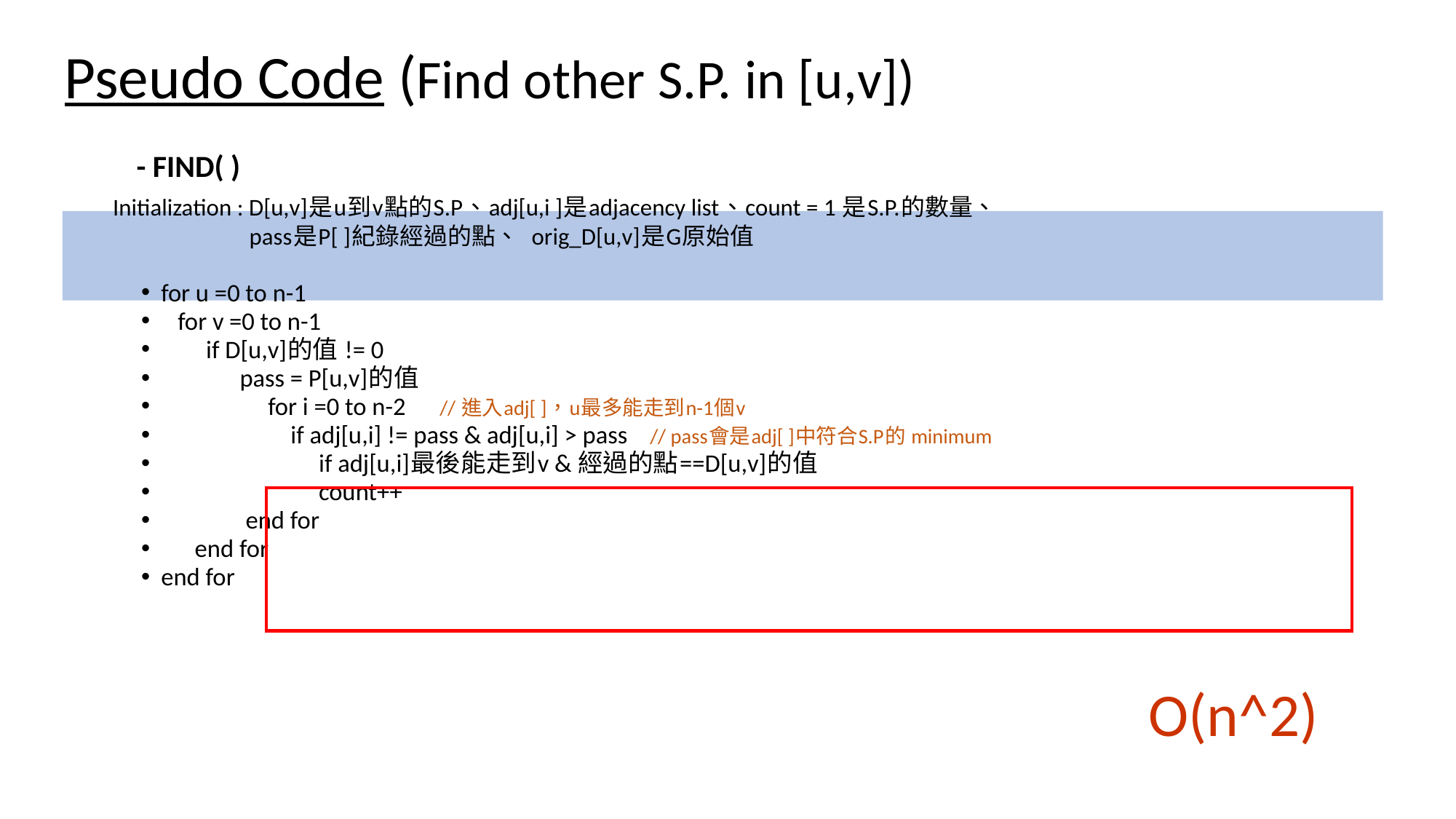

# Pseudo Code (Find other S.P. in [u,v])

     - FIND( )

  Initialization : D[u,v]是u到v點的S.P、adj[u,i ]是adjacency list、count = 1 是S.P.的數量、
                           pass是P[ ]紀錄經過的點、  orig_D[u,v]是G原始值

for u =0 to n-1
   for v =0 to n-1
        if D[u,v]的值 != 0
              pass = P[u,v]的值
                   for i =0 to n-2      // 進入adj[ ]，u最多能走到n-1個v
                       if adj[u,i] != pass & adj[u,i] > pass    // pass會是adj[ ]中符合S.P的 minimum
                            if adj[u,i]最後能走到v & 經過的點==D[u,v]的值
                            count++
               end for
      end for
end for

                       O(n^2)